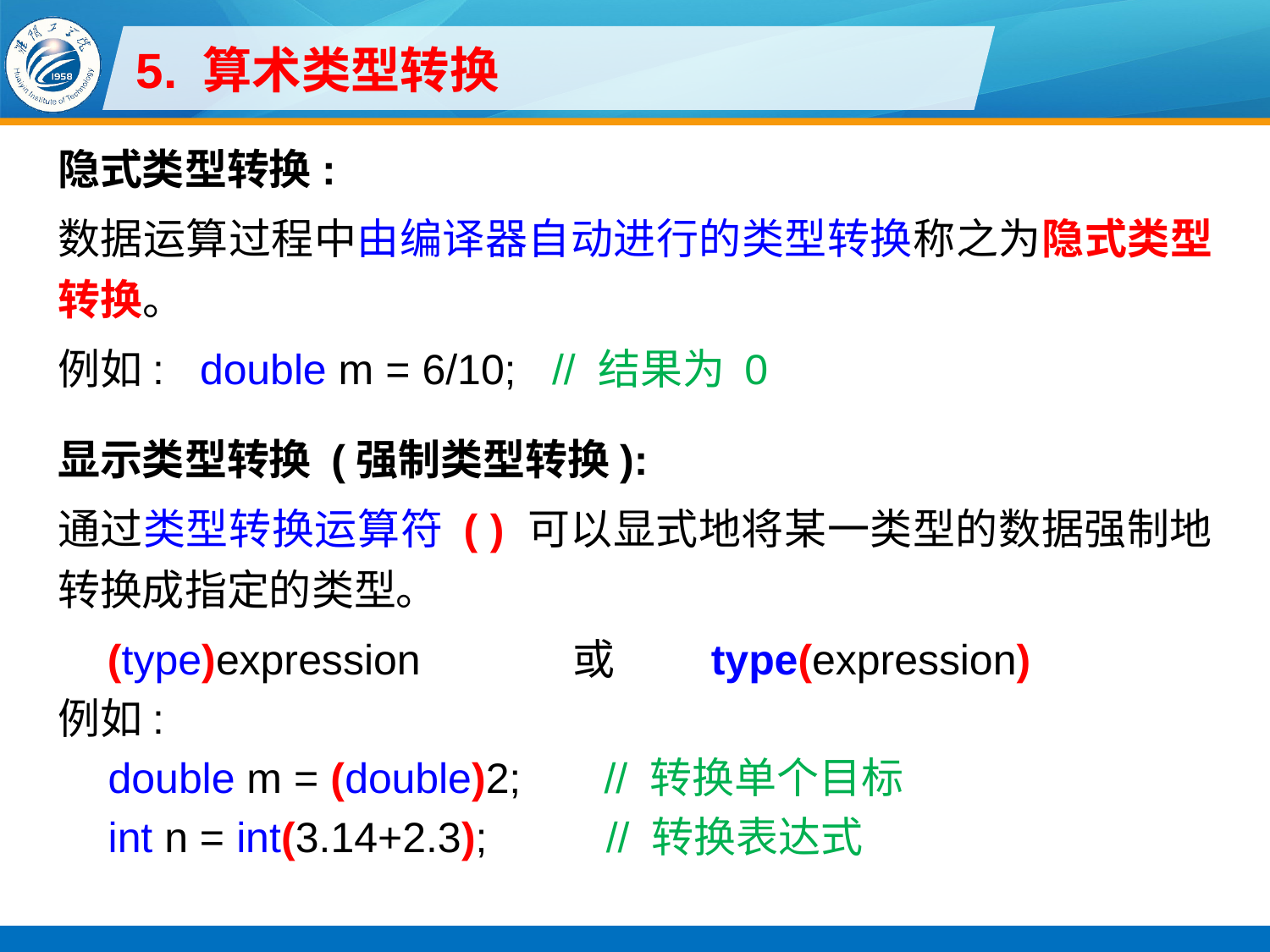

# 5. 算术类型转换
隐式类型转换:
数据运算过程中由编译器自动进行的类型转换称之为隐式类型转换。
例如:   double m = 6/10;   // 结果为 0
显示类型转换 (强制类型转换):
通过类型转换运算符 ( ) 可以显式地将某一类型的数据强制地转换成指定的类型。
(type)expression            或         type(expression)
例如:
double m = (double)2;       // 转换单个目标
int n = int(3.14+2.3);          // 转换表达式